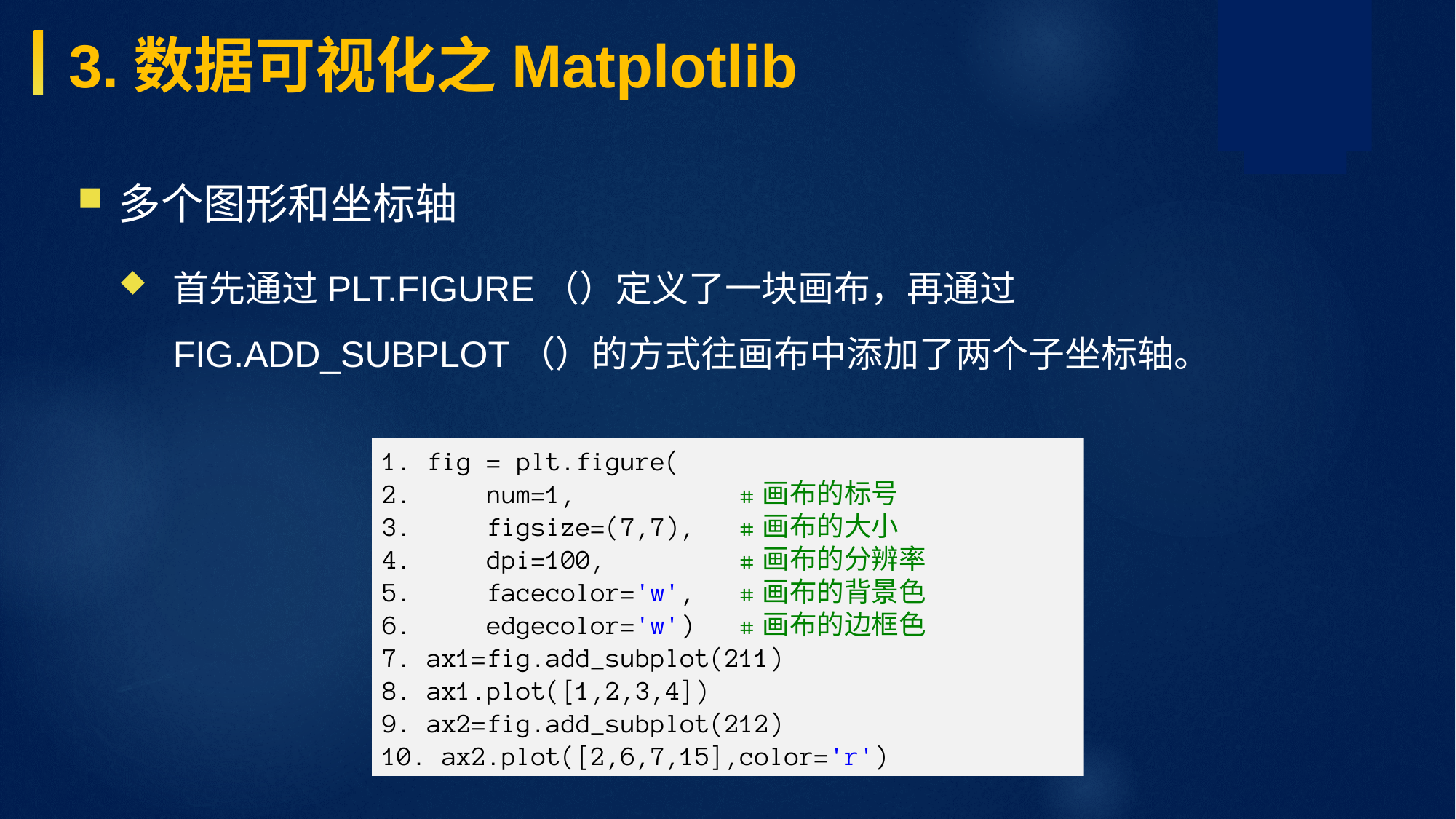

3.数据可视化之Matplotlib
多个图形和坐标轴
首先通过plt.figure（）定义了一块画布，再通过fig.add_subplot（）的方式往画布中添加了两个子坐标轴。

1. fig = plt.figure(    2.     num=1,           #画布的标号    3.     figsize=(7,7),   #画布的大小    4.     dpi=100,         #画布的分辨率    5.     facecolor='w',   #画布的背景色    6.     edgecolor='w')   #画布的边框色    7. ax1=fig.add_subplot(211)    8. ax1.plot([1,2,3,4])    9. ax2=fig.add_subplot(212)    10. ax2.plot([2,6,7,15],color='r')